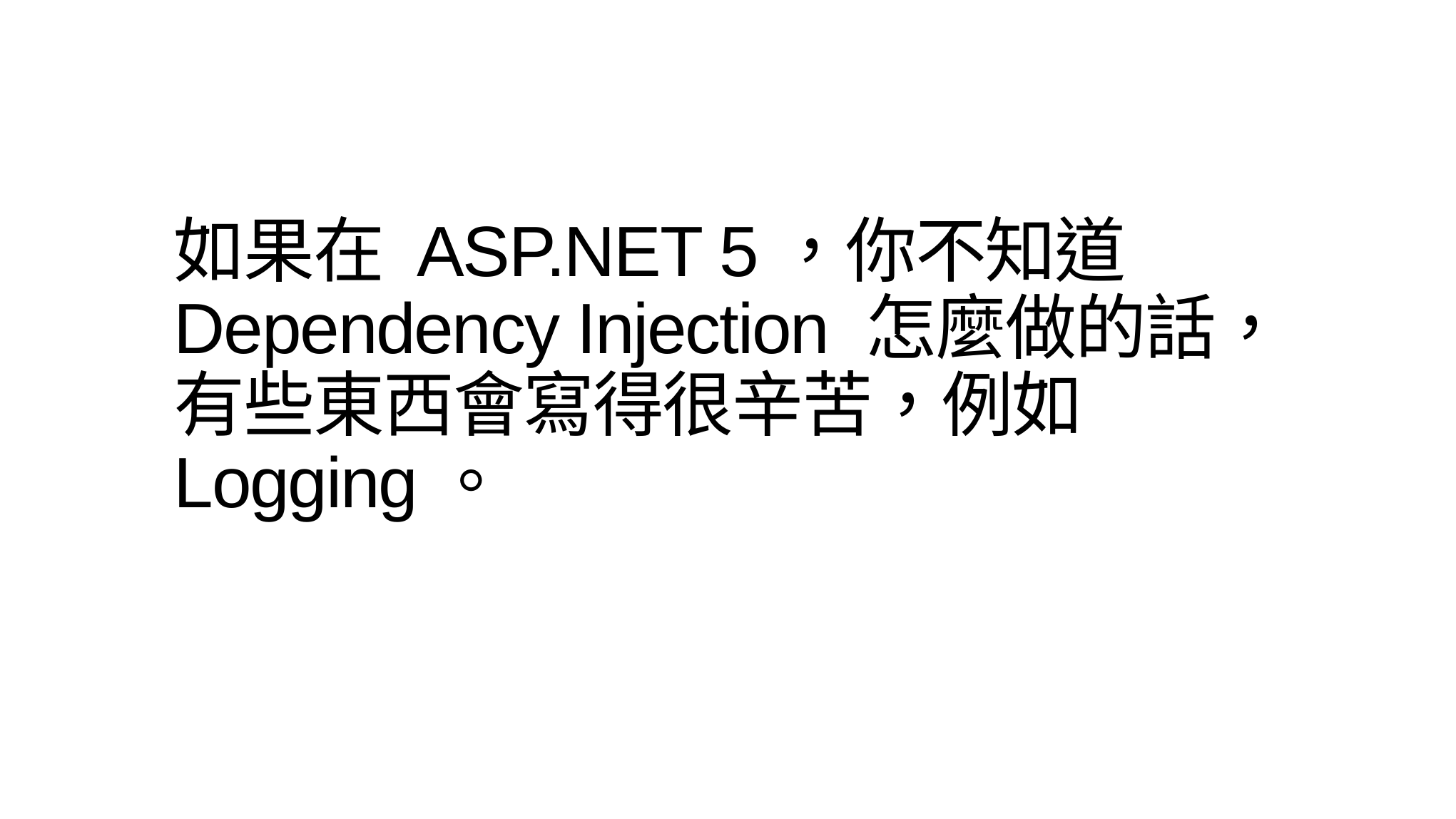

# 如果在 ASP.NET 5，你不知道 Dependency Injection 怎麼做的話，有些東西會寫得很辛苦，例如 Logging。